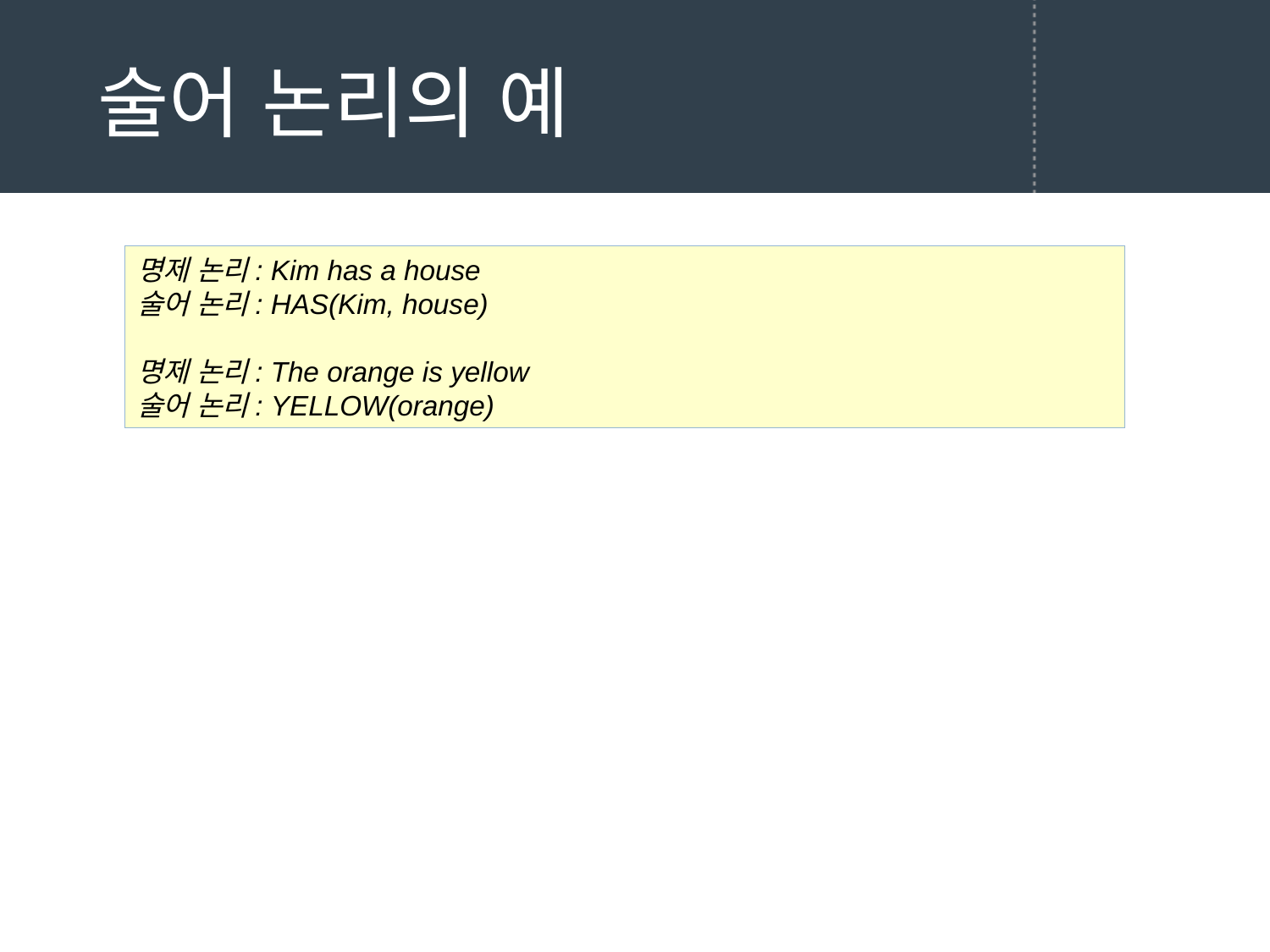

# 술어 논리의 예

명제 논리: Kim has a house
술어 논리: HAS(Kim, house)

명제 논리: The orange is yellow
술어 논리: YELLOW(orange)